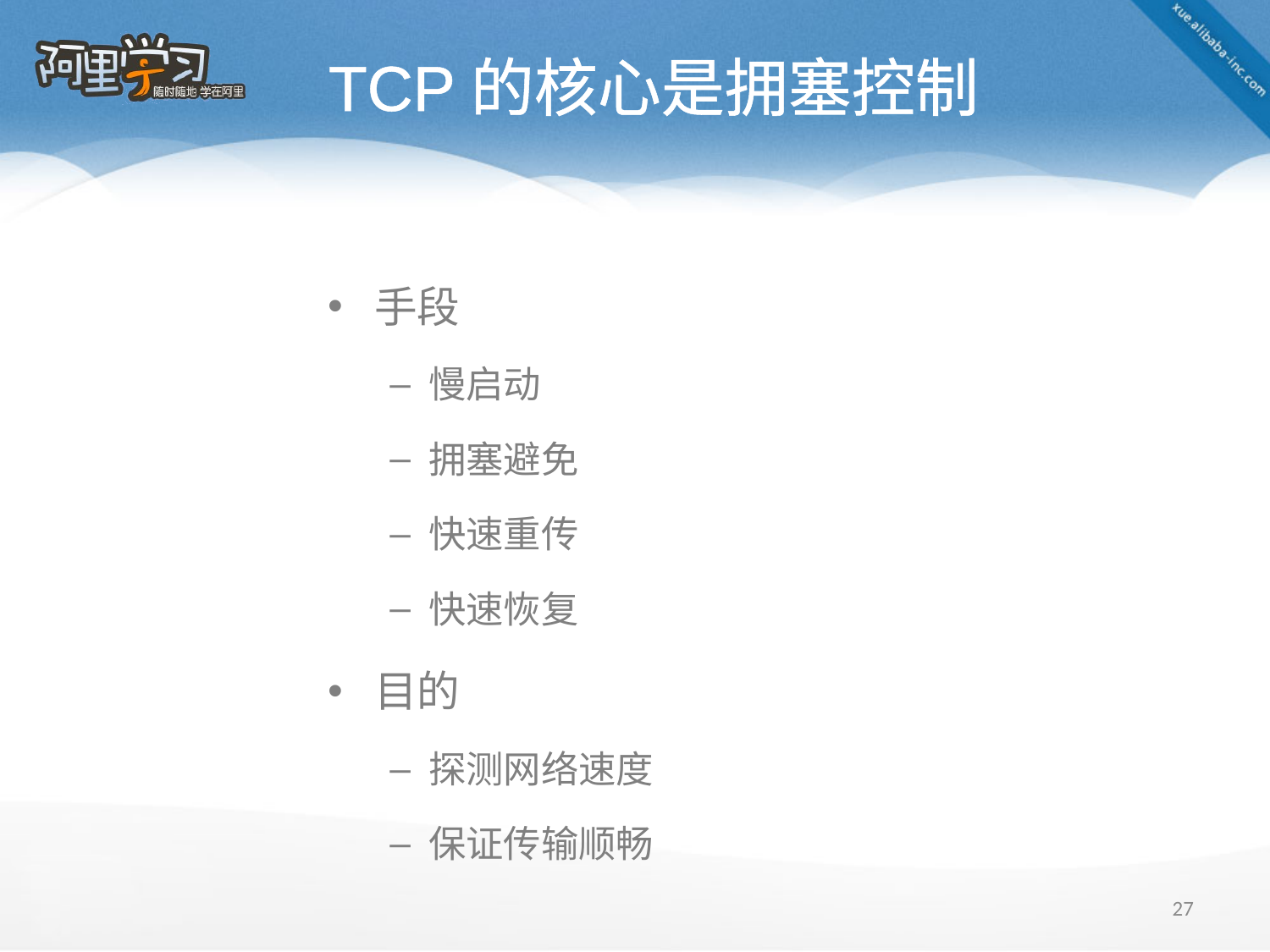

# TCP的核心是拥塞控制
手段
慢启动
拥塞避免
快速重传
快速恢复
目的
探测网络速度
保证传输顺畅
27